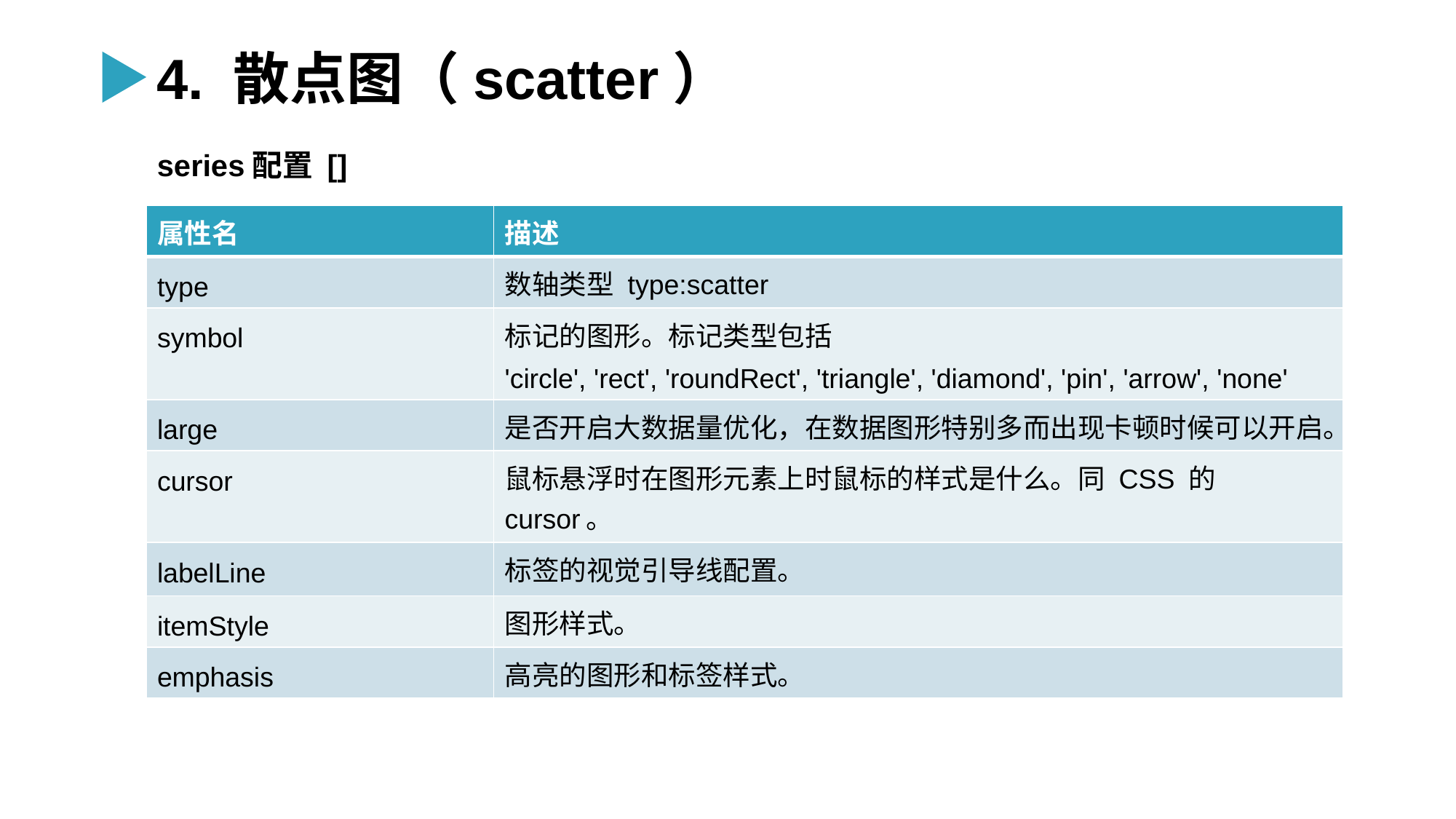

4. 散点图（scatter）

series配置 []
| 属性名 | 描述 |
| --- | --- |
| type | 数轴类型 type:scatter |
| symbol | 标记的图形。标记类型包括 'circle', 'rect', 'roundRect', 'triangle', 'diamond', 'pin', 'arrow', 'none' |
| large | 是否开启大数据量优化，在数据图形特别多而出现卡顿时候可以开启。 |
| cursor | 鼠标悬浮时在图形元素上时鼠标的样式是什么。同 CSS 的 cursor。 |
| labelLine | 标签的视觉引导线配置。 |
| itemStyle | 图形样式。 |
| emphasis | 高亮的图形和标签样式。 |